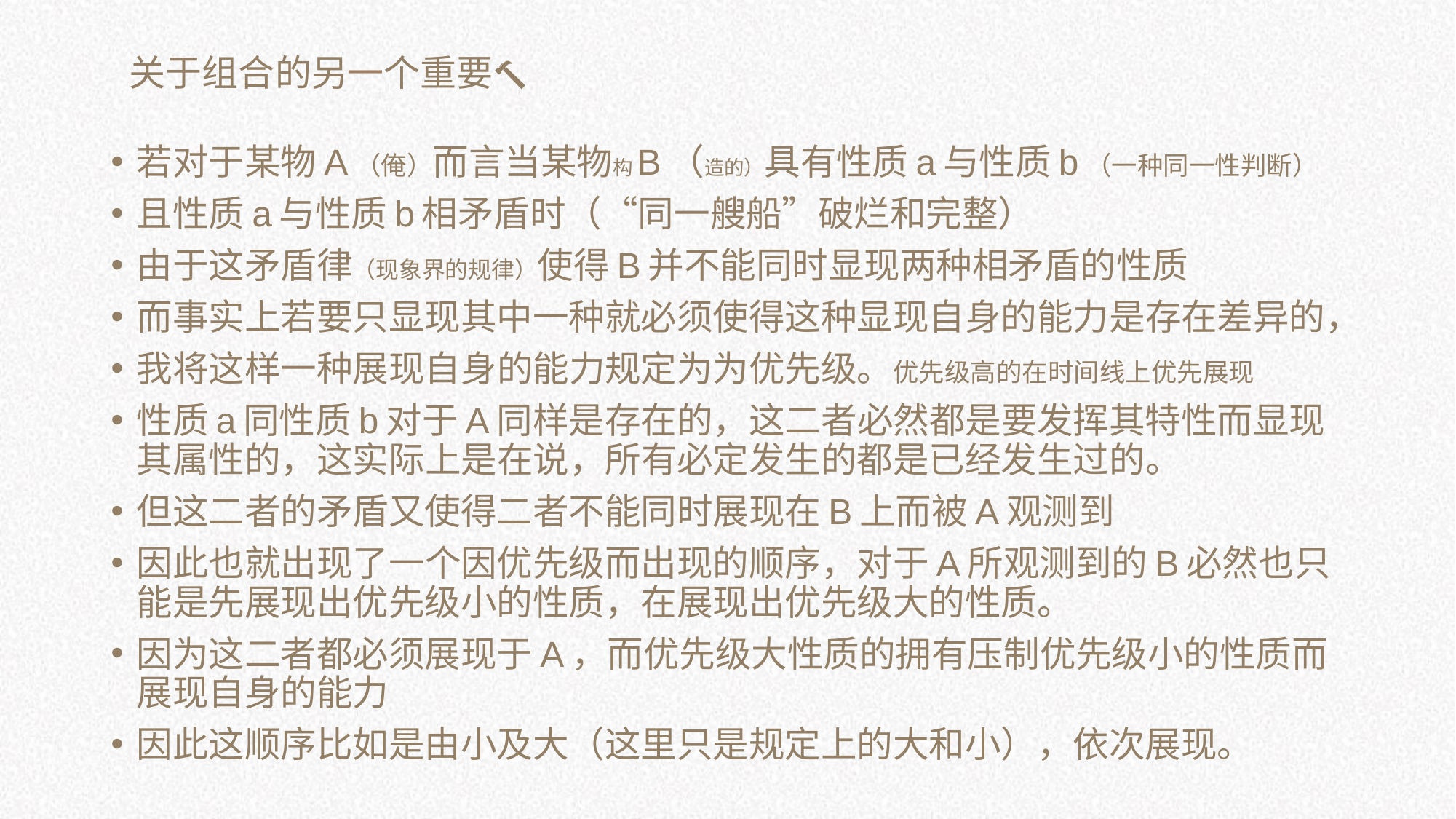

关于组合的另一个重要🔨
若对于某物A（俺）而言当某物构B（造的）具有性质a与性质b（一种同一性判断）
且性质a与性质b相矛盾时（“同一艘船”破烂和完整）
由于这矛盾律（现象界的规律）使得B并不能同时显现两种相矛盾的性质
而事实上若要只显现其中一种就必须使得这种显现自身的能力是存在差异的，
我将这样一种展现自身的能力规定为为优先级。优先级高的在时间线上优先展现
性质a同性质b对于A同样是存在的，这二者必然都是要发挥其特性而显现其属性的，这实际上是在说，所有必定发生的都是已经发生过的。
但这二者的矛盾又使得二者不能同时展现在B上而被A观测到
因此也就出现了一个因优先级而出现的顺序，对于A所观测到的B必然也只能是先展现出优先级小的性质，在展现出优先级大的性质。
因为这二者都必须展现于A，而优先级大性质的拥有压制优先级小的性质而展现自身的能力
因此这顺序比如是由小及大（这里只是规定上的大和小），依次展现。